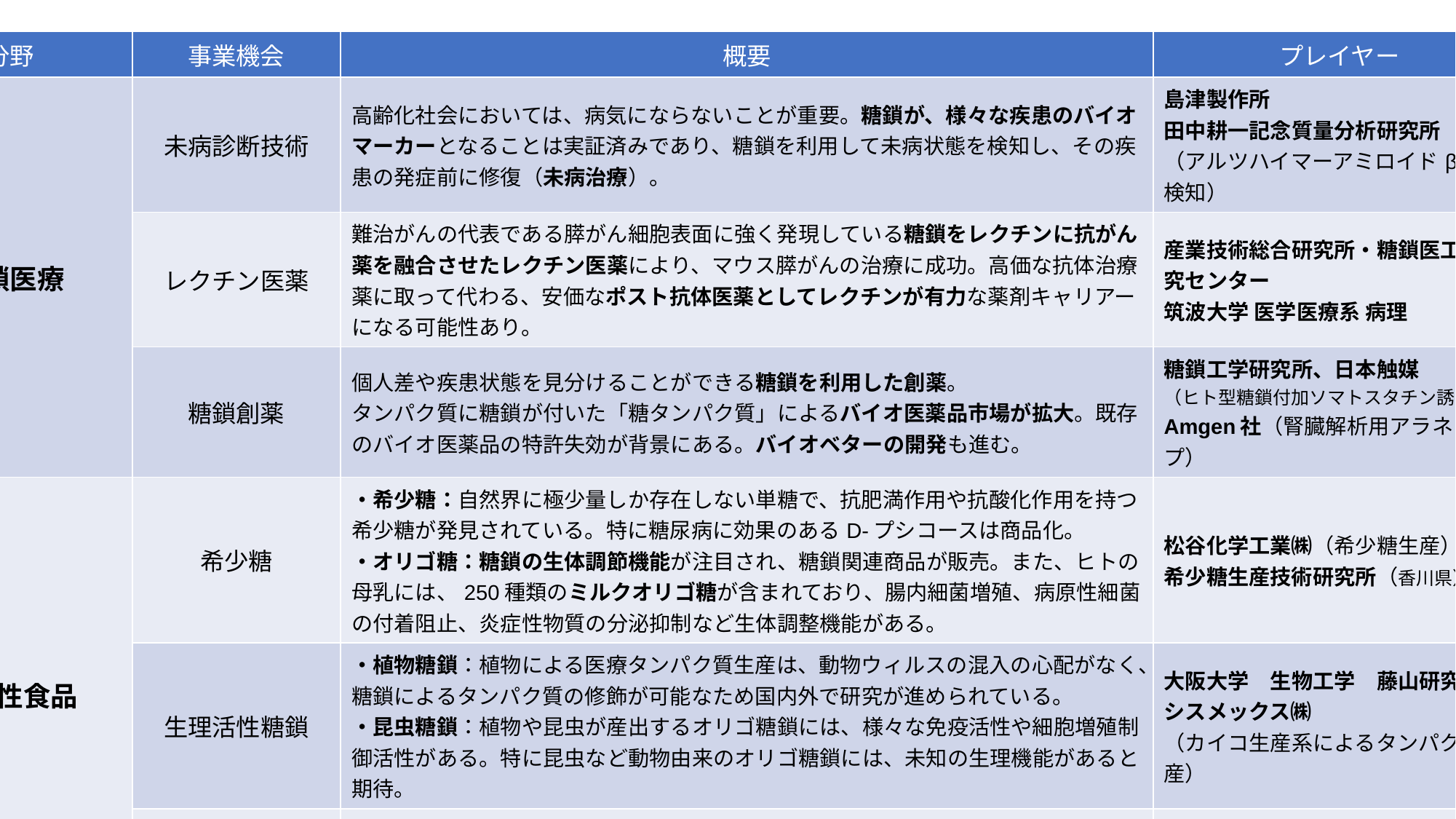

| 分野 | 事業機会 | 概要 | プレイヤー |
| --- | --- | --- | --- |
| 糖鎖医療 | 未病診断技術 | 高齢化社会においては、病気にならないことが重要。糖鎖が、様々な疾患のバイオマーカーとなることは実証済みであり、糖鎖を利用して未病状態を検知し、その疾患の発症前に修復（未病治療）。 | 島津製作所 田中耕一記念質量分析研究所 （アルツハイマーアミロイドβ早期検知） |
|  | レクチン医薬 | 難治がんの代表である膵がん細胞表面に強く発現している糖鎖をレクチンに抗がん薬を融合させたレクチン医薬により、マウス膵がんの治療に成功。高価な抗体治療薬に取って代わる、安価なポスト抗体医薬としてレクチンが有力な薬剤キャリアーになる可能性あり。 | 産業技術総合研究所・糖鎖医工学研究センター 筑波大学 医学医療系 病理 |
|  | 糖鎖創薬 | 個人差や疾患状態を見分けることができる糖鎖を利用した創薬。 タンパク質に糖鎖が付いた「糖タンパク質」によるバイオ医薬品市場が拡大。既存のバイオ医薬品の特許失効が背景にある。バイオベターの開発も進む。 | 糖鎖工学研究所、日本触媒 （ヒト型糖鎖付加ソマトスタチン誘導体） Amgen社（腎臓解析用アラネスプ） |
| 機能性食品 | 希少糖 | ・希少糖：自然界に極少量しか存在しない単糖で、抗肥満作用や抗酸化作用を持つ希少糖が発見されている。特に糖尿病に効果のあるD-プシコースは商品化。 ・オリゴ糖：糖鎖の生体調節機能が注目され、糖鎖関連商品が販売。また、ヒトの母乳には、250種類のミルクオリゴ糖が含まれており、腸内細菌増殖、病原性細菌の付着阻止、炎症性物質の分泌抑制など生体調整機能がある。 | 松谷化学工業㈱（希少糖生産） 希少糖生産技術研究所（香川県） |
|  | 生理活性糖鎖 | ・植物糖鎖：植物による医療タンパク質生産は、動物ウィルスの混入の心配がなく、糖鎖によるタンパク質の修飾が可能なため国内外で研究が進められている。 ・昆虫糖鎖：植物や昆虫が産出するオリゴ糖鎖には、様々な免疫活性や細胞増殖制御活性がある。特に昆虫など動物由来のオリゴ糖鎖には、未知の生理機能があると期待。 | 大阪大学　生物工学　藤山研究室 シスメックス㈱ （カイコ生産系によるタンパク質生産） |
|  | グリコニュートリション | グリコニュートリションは、糖鎖から捉えた栄養食品学。単糖が不足すると、糖鎖が仲介する細胞同士のコミュニケーションが難しくなり病気となる。不足する単糖を積極的に補給し、糖鎖の正常性を保持。 | 様々な糖鎖関連食品等、販売 |
| 持続可能性素材 | ナノファイバー | ・セルロースナノファイバーは、植物細胞の骨格をなす物質で、軽量、強度など優れた物性を有しており、次世代の高機能繊維素材。 ・キチンナノファイバーは、食品残渣（カニ殻など）から抽出される機能材料。食品の物性改良、ダイエット、腸管炎症緩和、成人病予防、アンチエイジング、植物生理活性化。 | ㈱マリンナノファイバー （キチンナノファイバー） 大村塗料、シャープ化学工業 （キチンナノファイバー低コスト化） |
|  | 超分子ゲル | デンプンから生成されるオリゴ糖であるシクロデキストリンを、超分子ゲル材料に添加すると高靭性を有する。人工筋肉やロボットのアクチュエーターなどへの応用。 | 山形大学 工学部 機械システム工学科 古川研究室、ディライトマター㈱ |
|  | バイオマス | 植物細胞壁は、ほぼ糖鎖で構成され、地球上最大のバイオマス。植物細胞壁は、毎年1,200億トンから1,700億トンが作られておりバイオ燃料などでの利活用に期待。 | 様々な取組が世界でなされている |